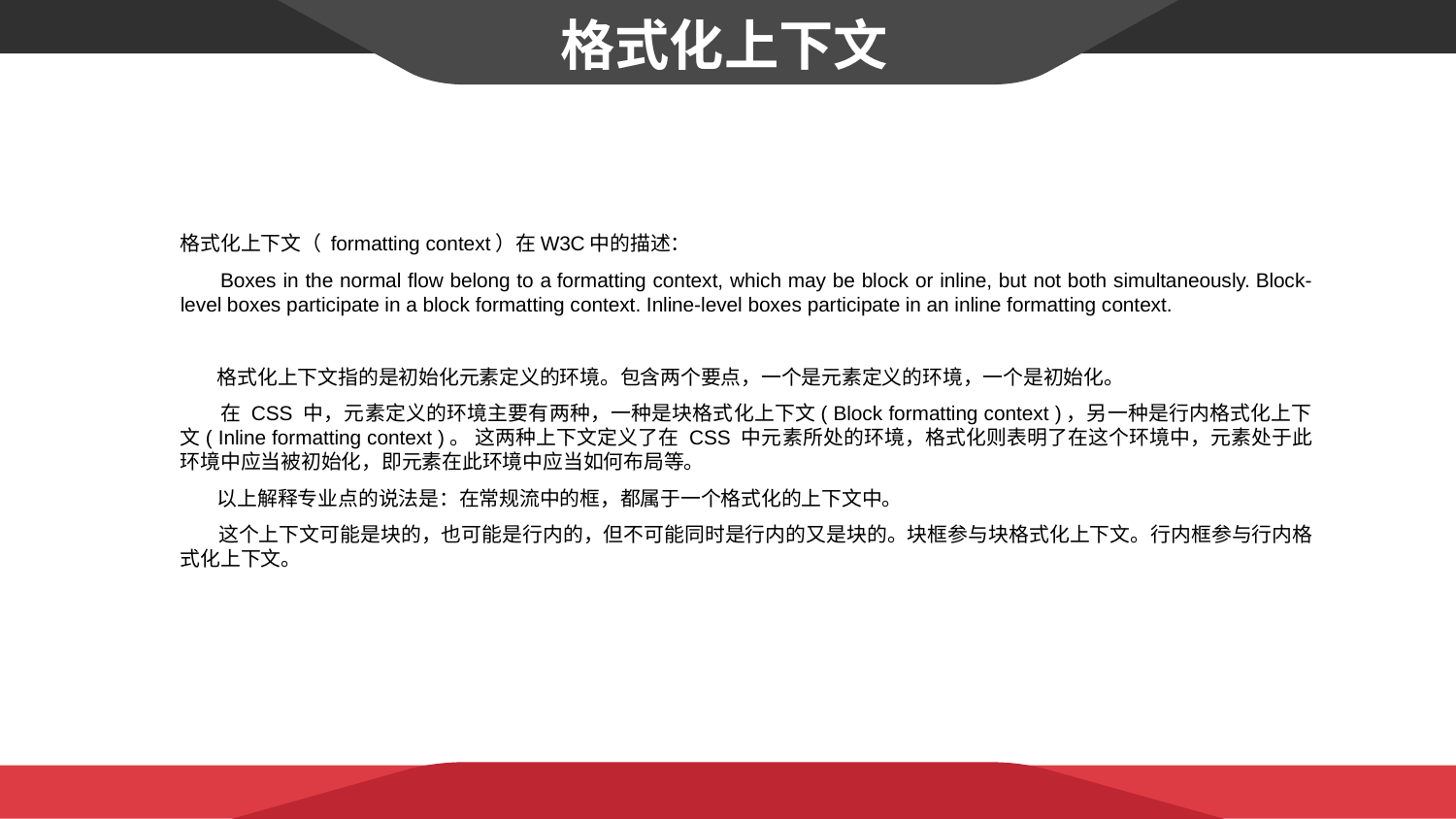

格式化上下文
格式化上下文（ formatting context）在W3C中的描述：
      Boxes in the normal flow belong to a formatting context, which may be block or inline, but not both simultaneously. Block-level boxes participate in a block formatting context. Inline-level boxes participate in an inline formatting context.

       格式化上下文指的是初始化元素定义的环境。包含两个要点，一个是元素定义的环境，一个是初始化。
       在 CSS 中，元素定义的环境主要有两种，一种是块格式化上下文( Block formatting context )，另一种是行内格式化上下文( Inline formatting context )。 这两种上下文定义了在 CSS 中元素所处的环境，格式化则表明了在这个环境中，元素处于此环境中应当被初始化，即元素在此环境中应当如何布局等。
       以上解释专业点的说法是：在常规流中的框，都属于一个格式化的上下文中。
       这个上下文可能是块的，也可能是行内的，但不可能同时是行内的又是块的。块框参与块格式化上下文。行内框参与行内格式化上下文。